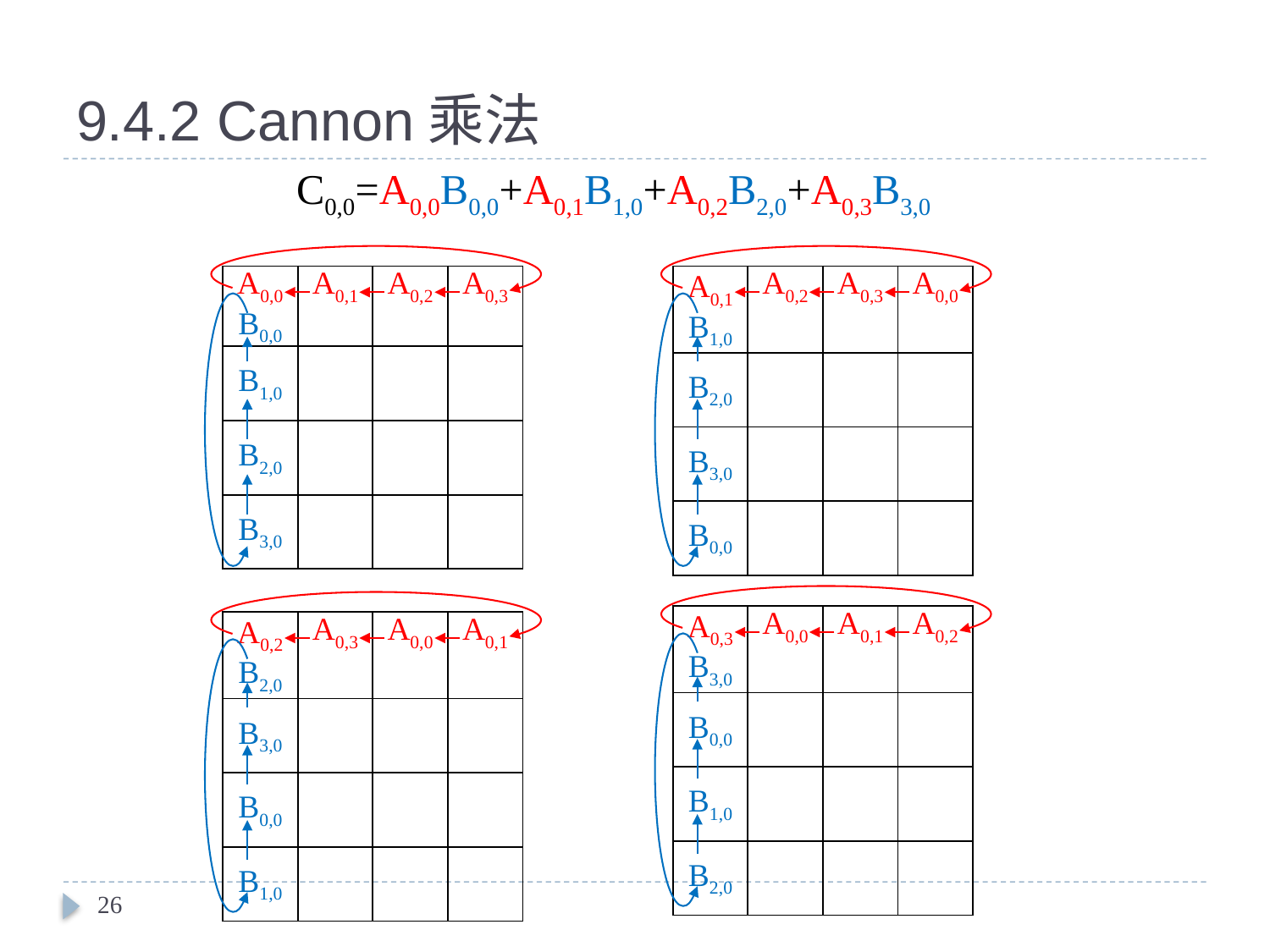

# 9.4.2 Cannon乘法
C0,0=A0,0B0,0+A0,1B1,0+A0,2B2,0+A0,3B3,0

| A0,0 B0,0 | A0,1 | A0,2 | A0,3 |
| --- | --- | --- | --- |
| B1,0 |  |  |  |
| B2,0 |  |  |  |
| B3,0 |  |  |  |
| A0,1 B1,0 | A0,2 | A0,3 | A0,0 |
| --- | --- | --- | --- |
| B2,0 |  |  |  |
| B3,0 |  |  |  |
| B0,0 |  |  |  |

| A0,3 B3,0 | A0,0 | A0,1 | A0,2 |
| --- | --- | --- | --- |
| B0,0 |  |  |  |
| B1,0 |  |  |  |
| B2,0 |  |  |  |
| A0,2 B2,0 | A0,3 | A0,0 | A0,1 |
| --- | --- | --- | --- |
| B3,0 |  |  |  |
| B0,0 |  |  |  |
| B1,0 |  |  |  |

26